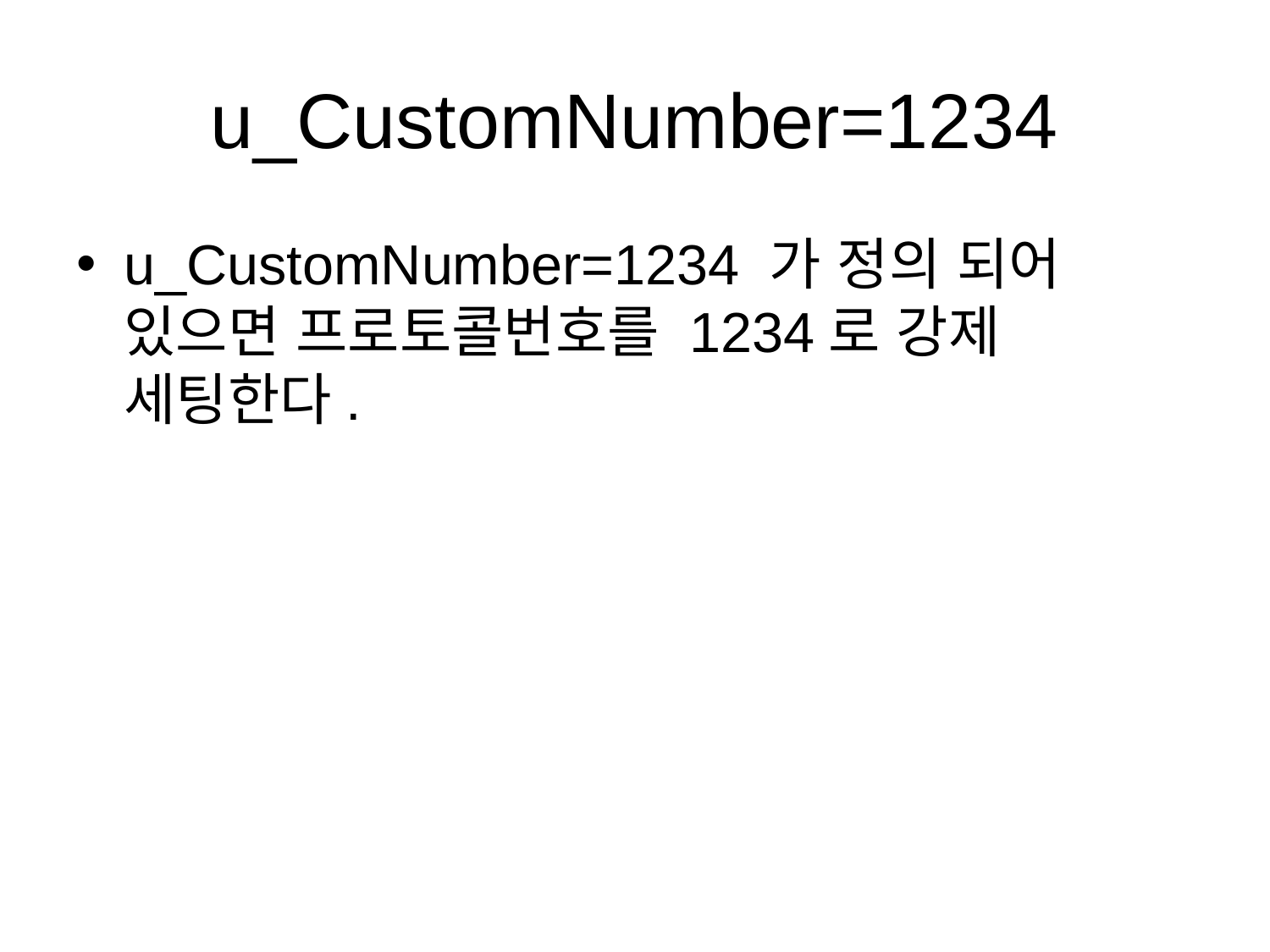

# u_CustomNumber=1234
u_CustomNumber=1234 가 정의 되어 있으면 프로토콜번호를 1234로 강제 세팅한다.